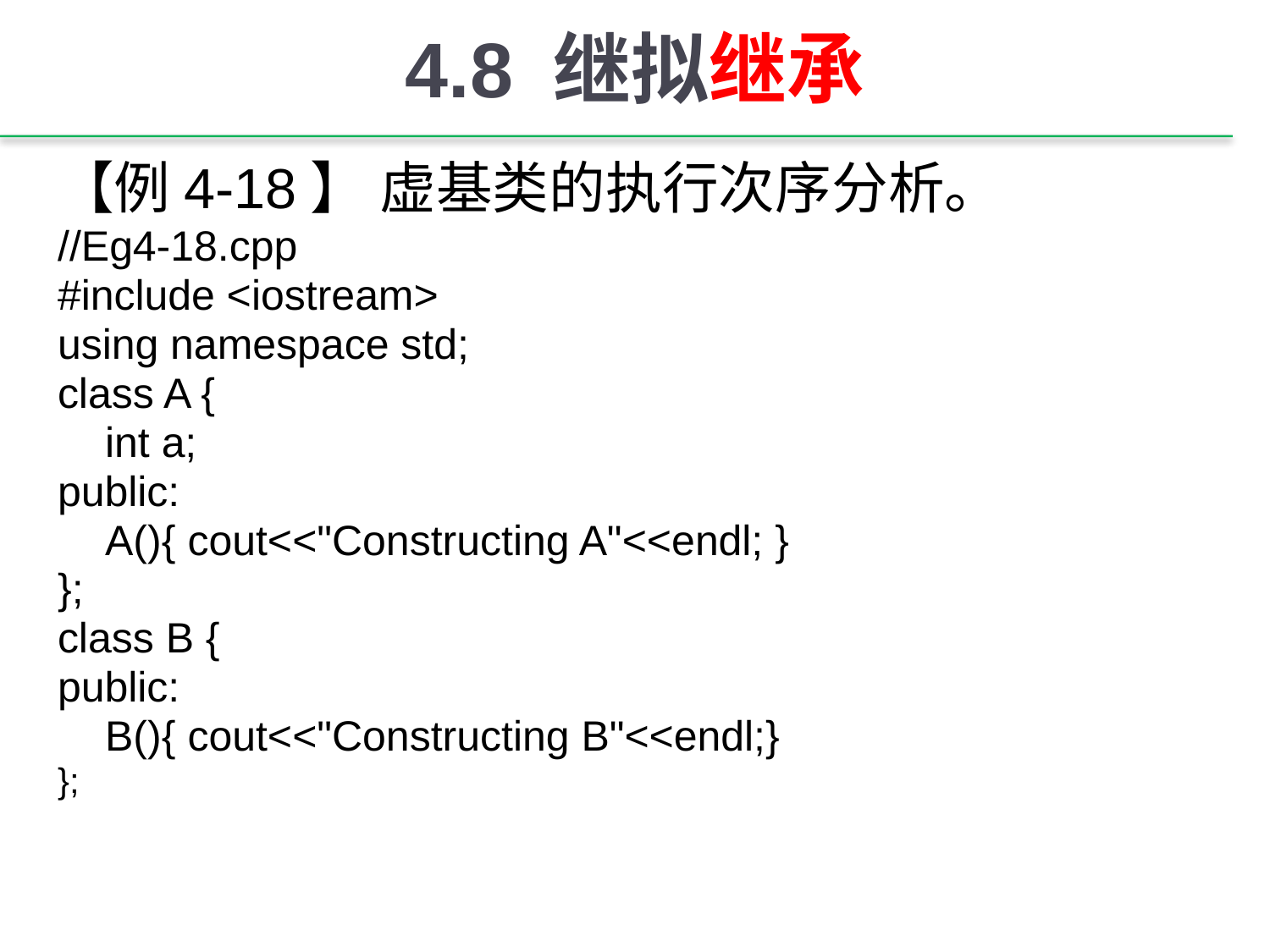

# 4.8 继拟继承
【例4-18】 虚基类的执行次序分析。
//Eg4-18.cpp
#include <iostream>
using namespace std;
class A {
    int a;
public:
    A(){ cout<<"Constructing A"<<endl; }
};
class B {
public:
    B(){ cout<<"Constructing B"<<endl;}
};